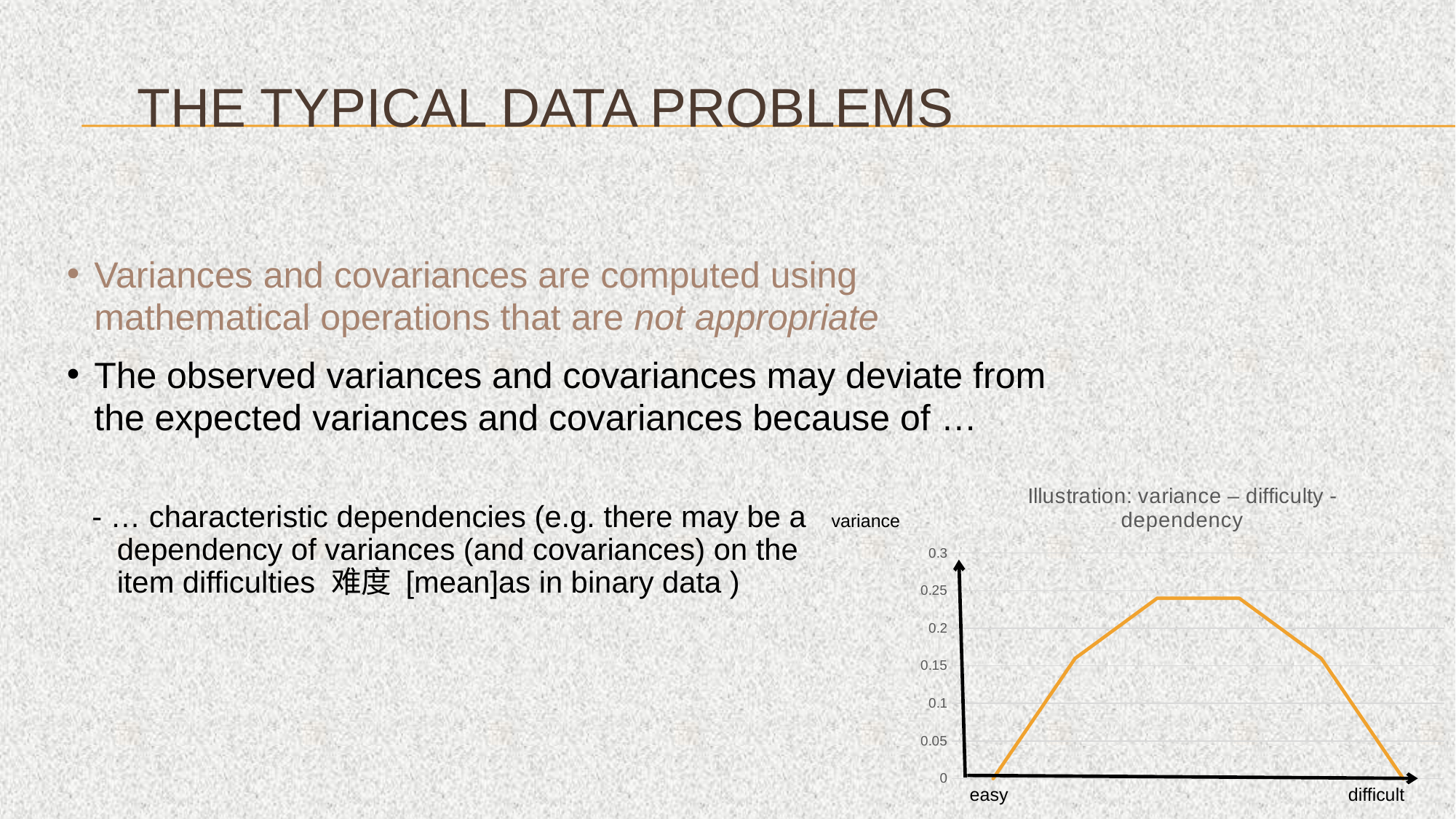

# The typical data problems
Variances and covariances are computed using mathematical operations that are not appropriate
The observed variances and covariances may deviate from the expected variances and covariances because of …

   - … characteristic dependencies (e.g. there may be a
      dependency of variances (and covariances) on the
      item difficulties 难度 [mean]as in binary data )

### Chart: Illustration: variance – difficulty - dependency

| Category |  |
|---|---|
variance
easy                                                                   difficult